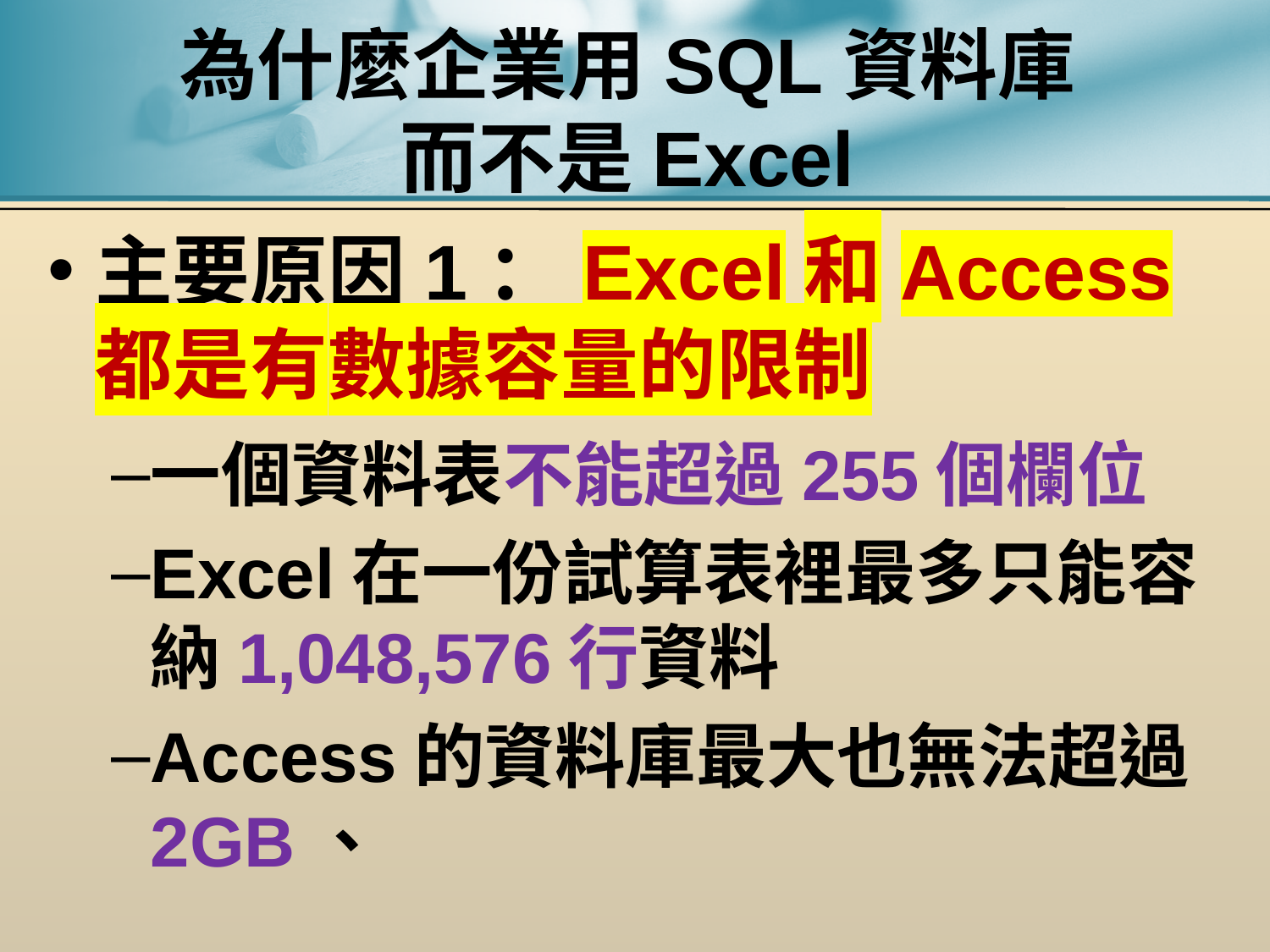

# 為什麼企業用SQL資料庫 而不是Excel
主要原因1：Excel和Access都是有數據容量的限制
一個資料表不能超過255個欄位
Excel在一份試算表裡最多只能容納1,048,576行資料
Access的資料庫最大也無法超過2GB、